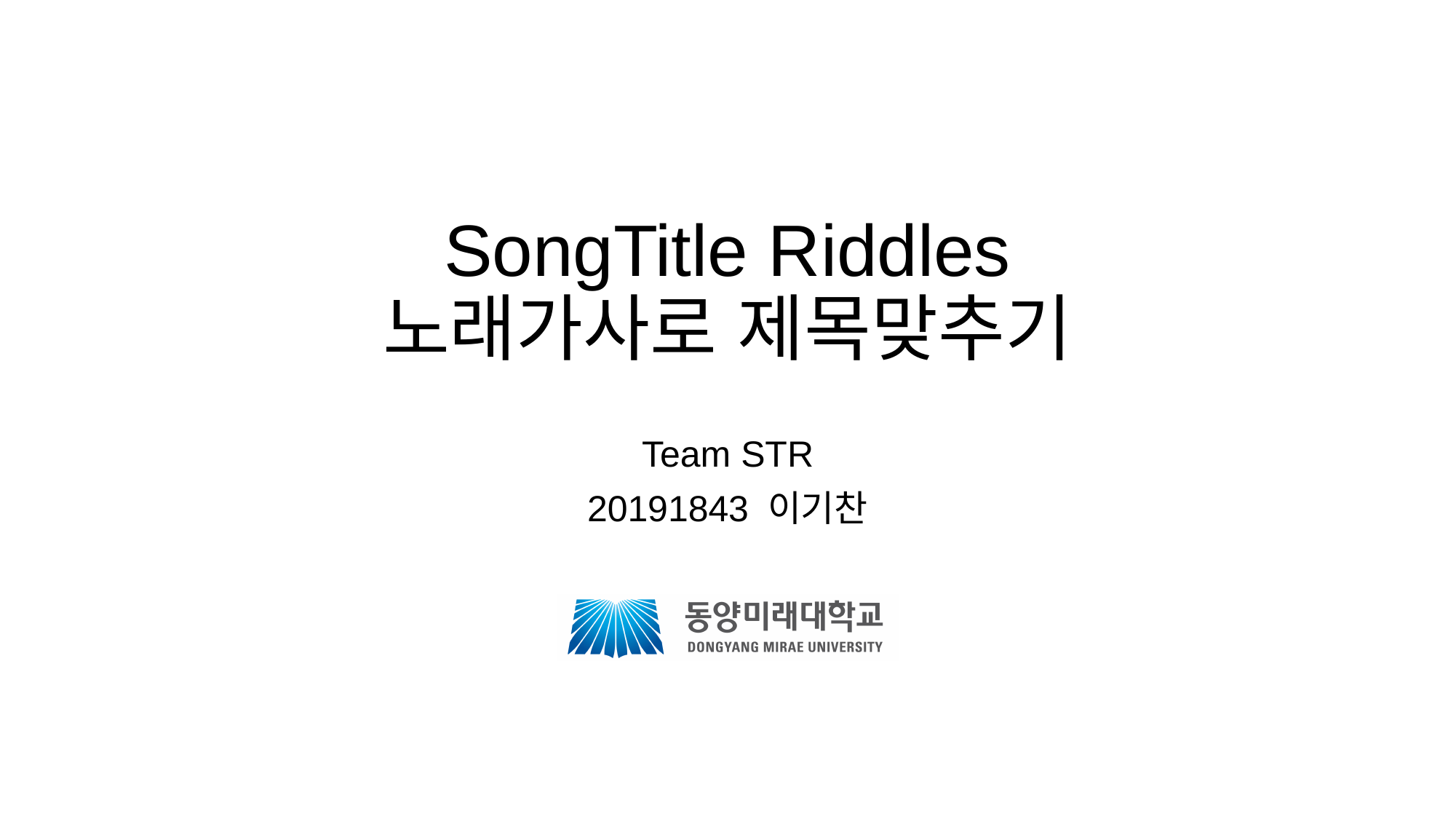

# SongTitle Riddles 노래가사로 제목맞추기
Team STR
20191843 이기찬